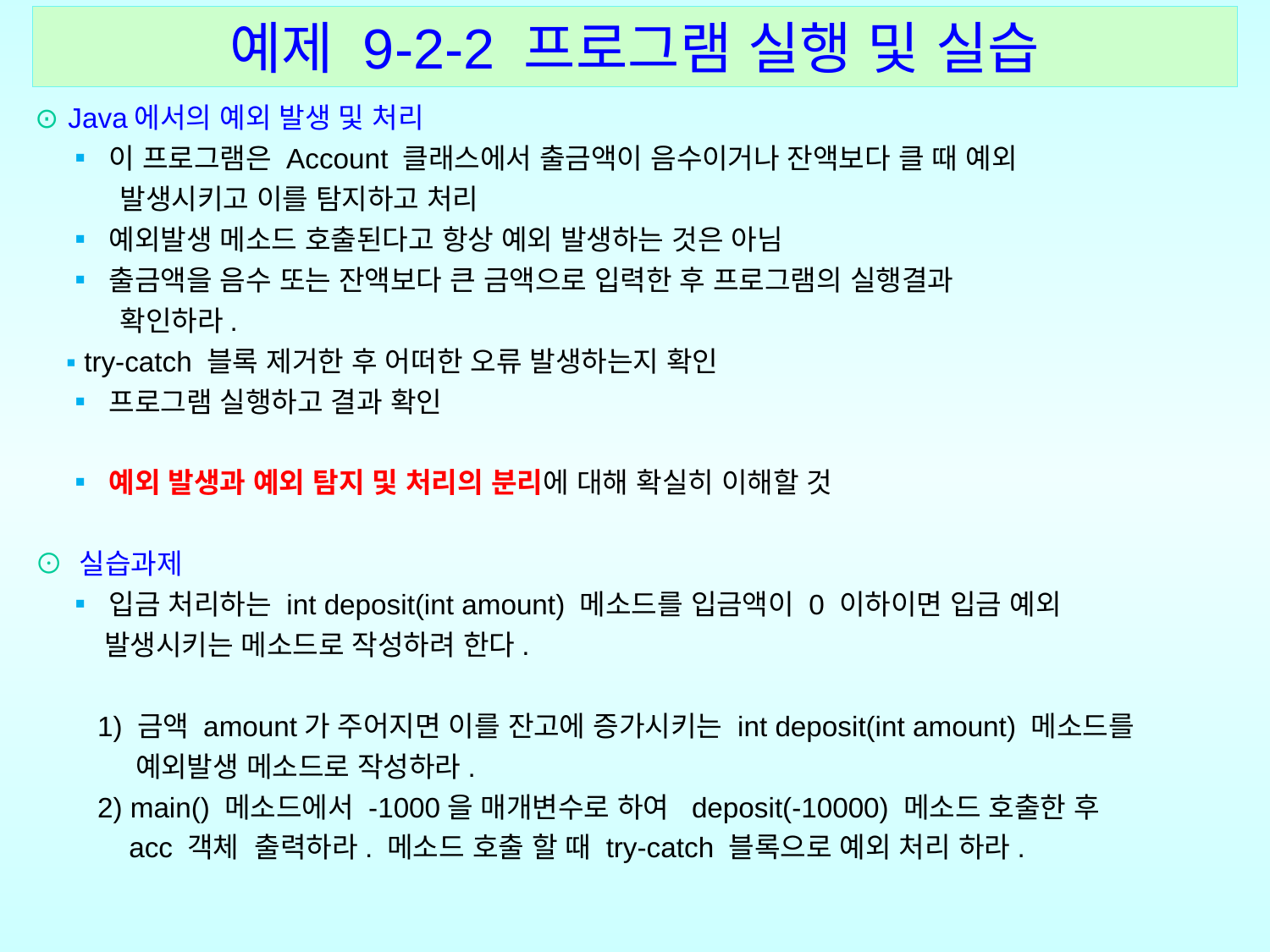

예제 9-2-2 프로그램 실행 및 실습
⊙ Java에서의 예외 발생 및 처리
    ▪ 이 프로그램은 Account 클래스에서 출금액이 음수이거나 잔액보다 클 때 예외
          발생시키고 이를 탐지하고 처리
    ▪ 예외발생 메소드 호출된다고 항상 예외 발생하는 것은 아님
    ▪ 출금액을 음수 또는 잔액보다 큰 금액으로 입력한 후 프로그램의 실행결과
          확인하라.
    ▪ try-catch 블록 제거한 후 어떠한 오류 발생하는지 확인
    ▪ 프로그램 실행하고 결과 확인

    ▪ 예외 발생과 예외 탐지 및 처리의 분리에 대해 확실히 이해할 것

⊙ 실습과제
    ▪ 입금 처리하는 int deposit(int amount) 메소드를 입금액이 0 이하이면 입금 예외
        발생시키는 메소드로 작성하려 한다.

        1) 금액 amount가 주어지면 이를 잔고에 증가시키는 int deposit(int amount) 메소드를
            예외발생 메소드로 작성하라.
        2) main() 메소드에서 -1000을 매개변수로 하여  deposit(-10000) 메소드 호출한 후
            acc 객체  출력하라. 메소드 호출 할 때 try-catch 블록으로 예외 처리 하라.